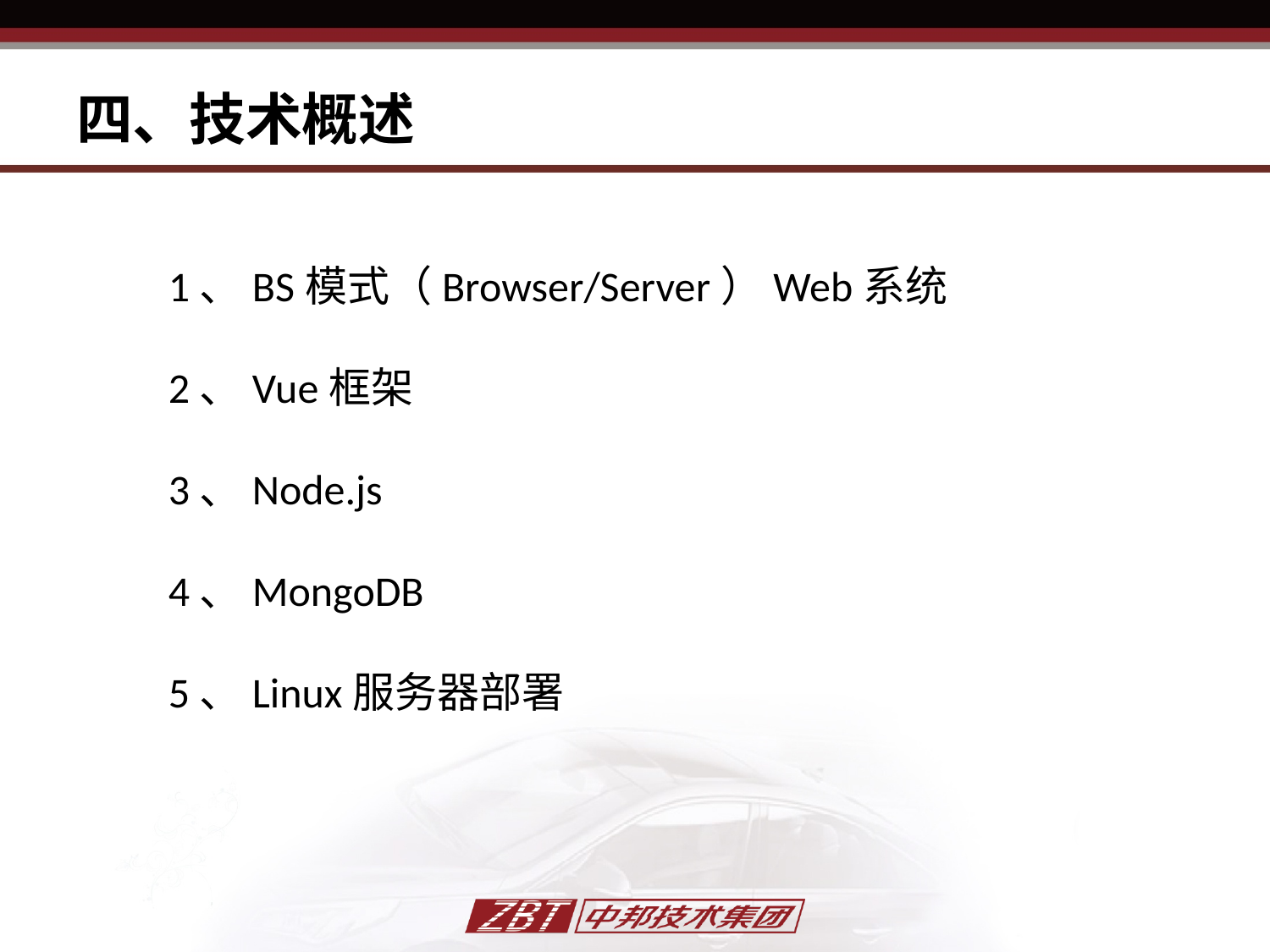

# 四、技术概述
1、BS模式（Browser/Server）Web系统

2、Vue框架

3、Node.js

4、MongoDB

5、Linux服务器部署